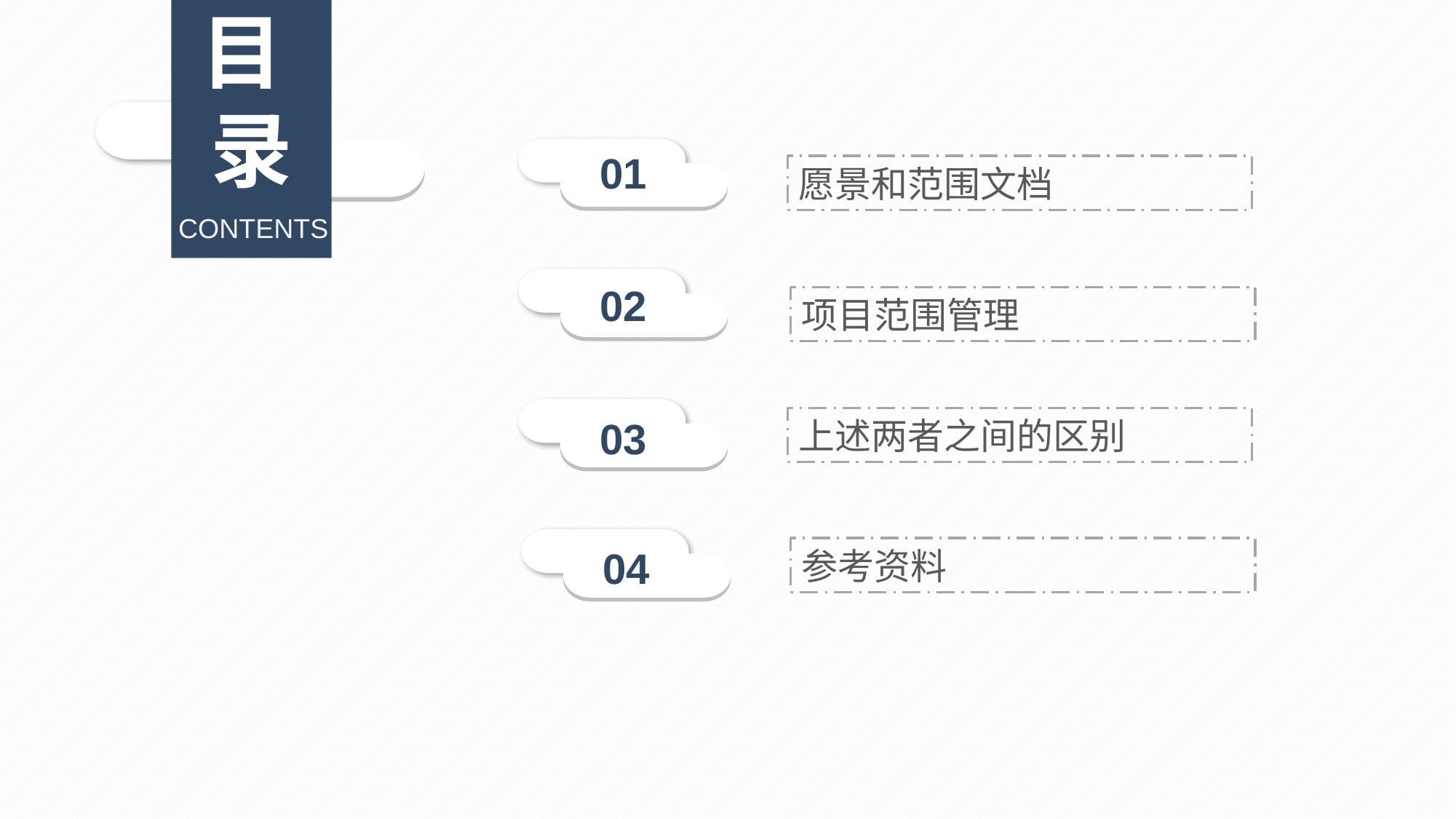

目
录

01
愿景和范围文档
CONTENTS

02
项目范围管理

03
上述两者之间的区别

04
参考资料